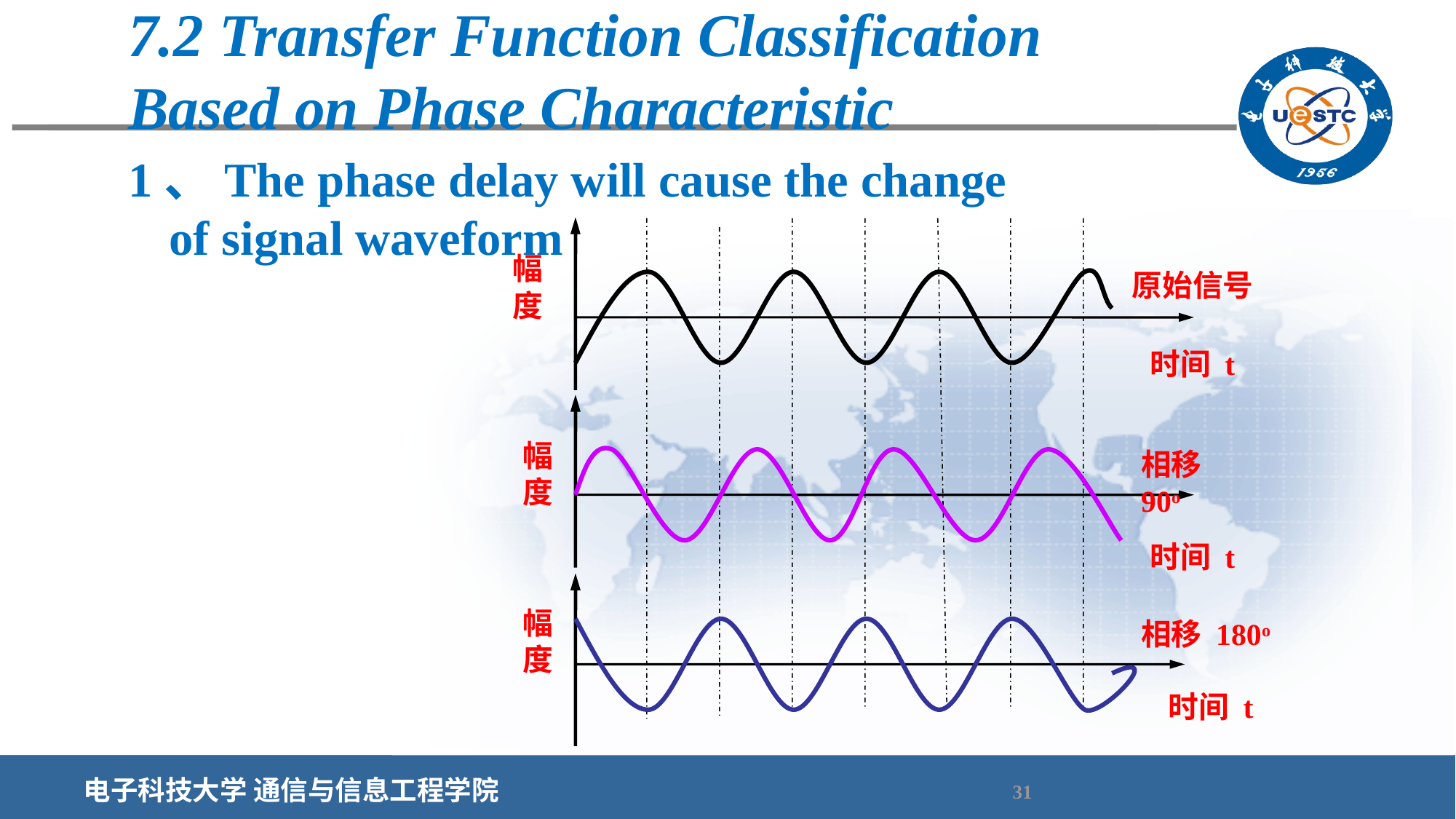

# 7.2 Transfer Function Classification Based on Phase Characteristic
1、The phase delay will cause the change of signal waveform

幅度
原始信号

时间 t

幅度
相移90o

时间 t

幅度
相移 180o

时间 t